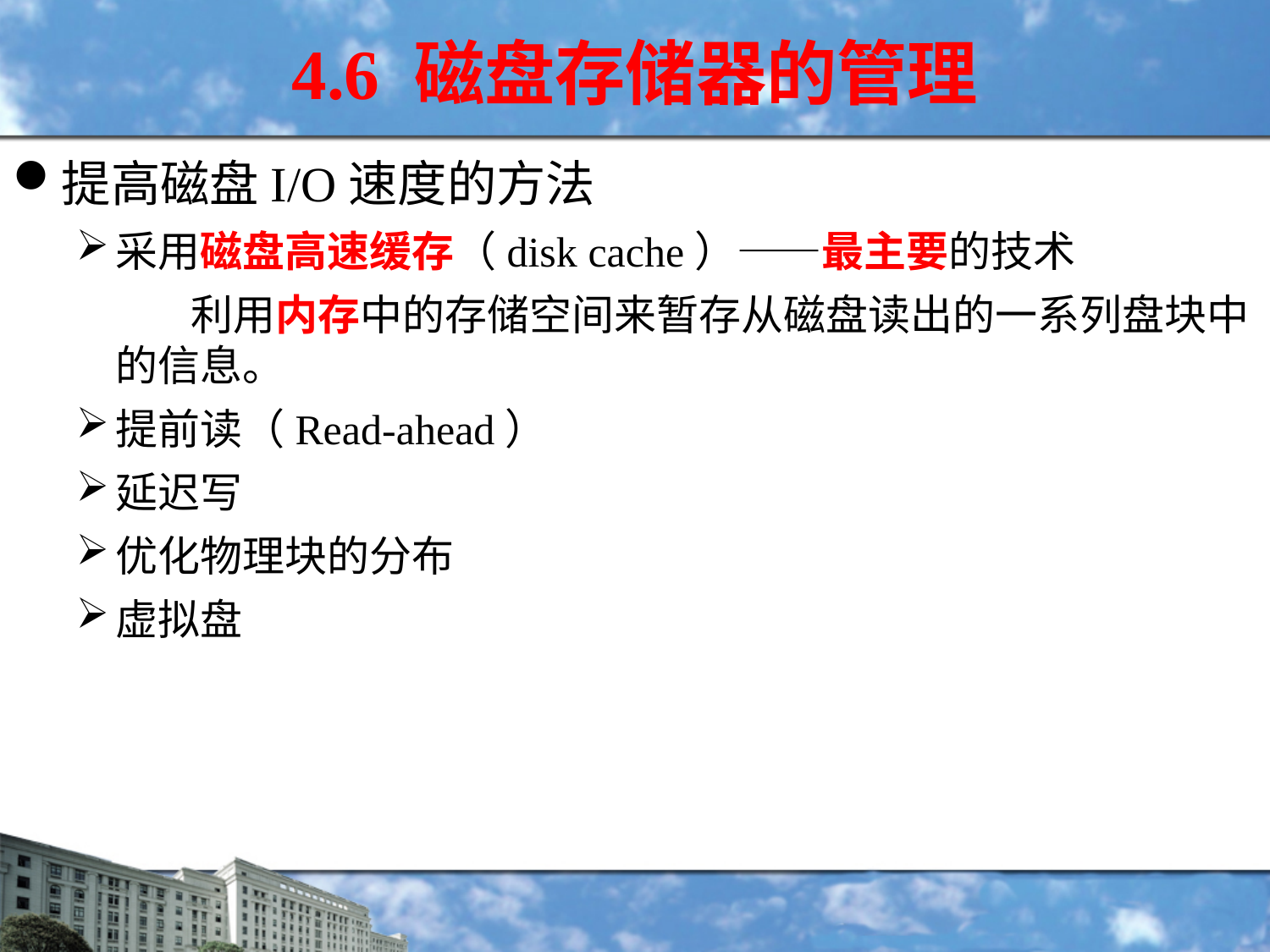

4.6 磁盘存储器的管理
提高磁盘I/O速度的方法
采用磁盘高速缓存（disk cache）——最主要的技术
           利用内存中的存储空间来暂存从磁盘读出的一系列盘块中的信息。
提前读（Read-ahead）
延迟写
优化物理块的分布
虚拟盘